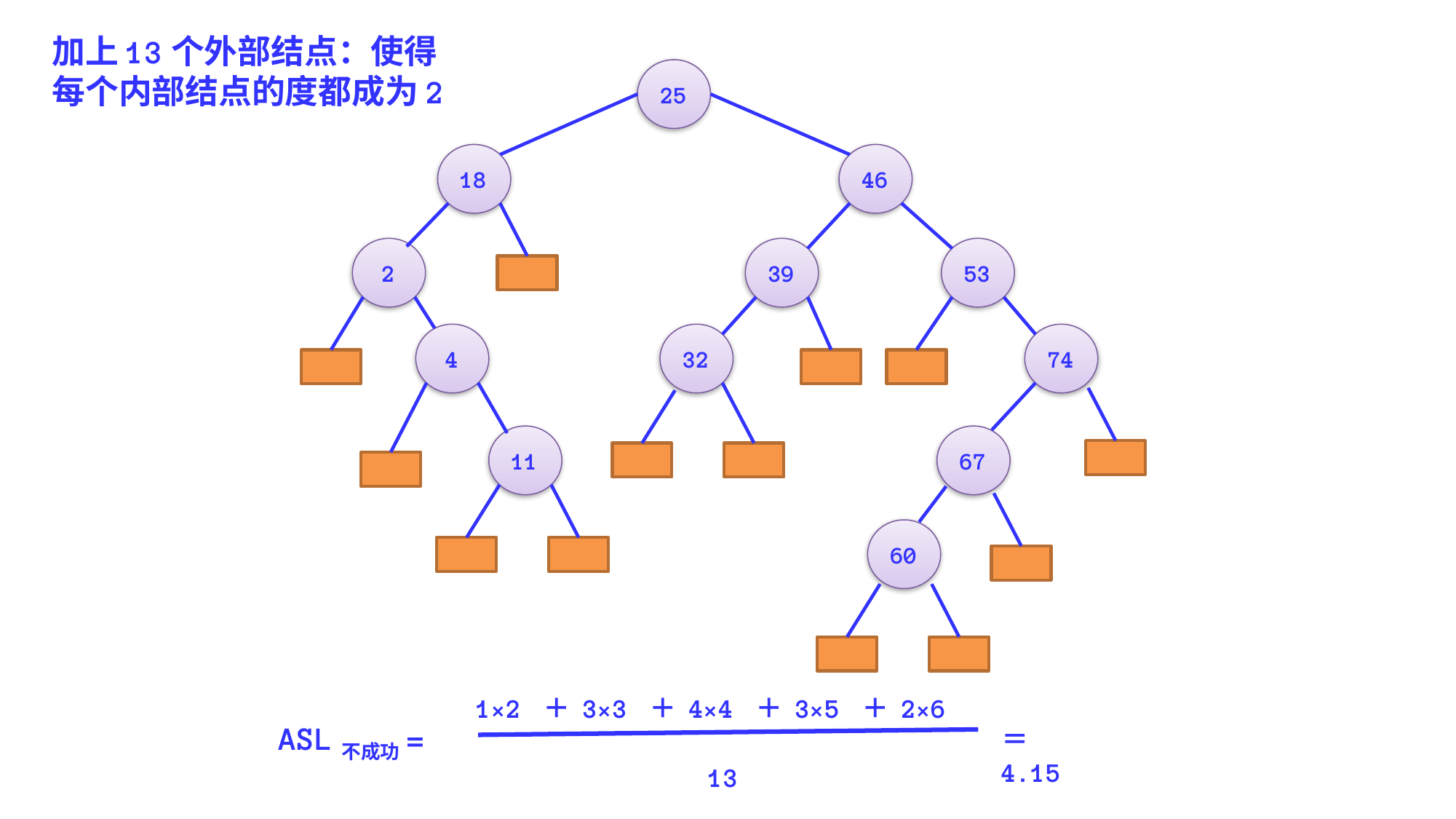

加上13个外部结点：使得每个内部结点的度都成为2
25
18
46

2
39
53

4
32
74

11
67

60

1×2 ＋ 3×3 ＋ 4×4 ＋ 3×5 ＋ 2×6
ASL不成功=
＝4.15

13